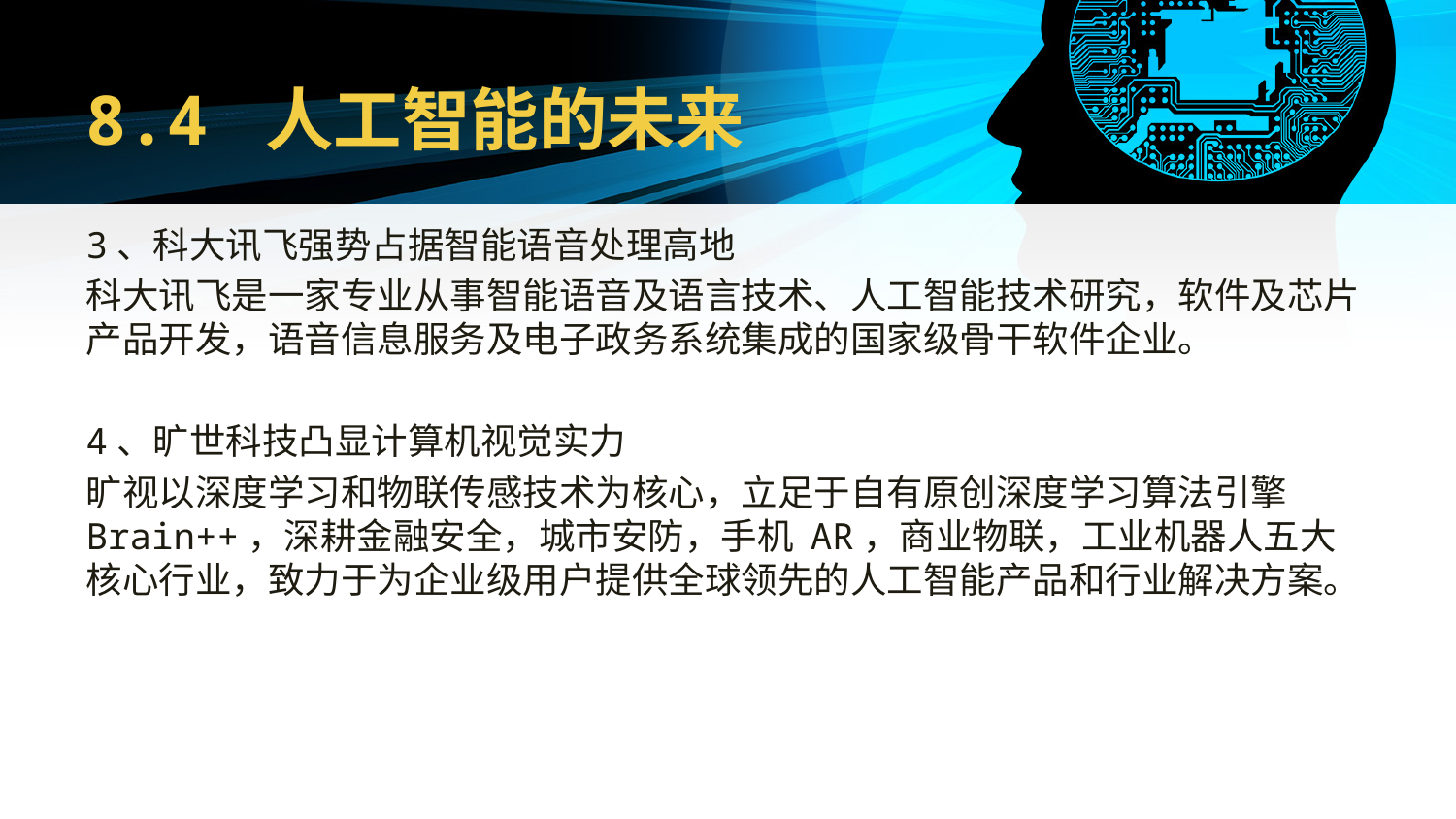

# 8.4 人工智能的未来
3、科大讯飞强势占据智能语音处理高地
科大讯飞是一家专业从事智能语音及语言技术、人工智能技术研究，软件及芯片产品开发，语音信息服务及电子政务系统集成的国家级骨干软件企业。

4、旷世科技凸显计算机视觉实力
旷视以深度学习和物联传感技术为核心，立足于自有原创深度学习算法引擎 Brain++，深耕金融安全，城市安防，手机 AR，商业物联，工业机器人五大核心行业，致力于为企业级用户提供全球领先的人工智能产品和行业解决方案。